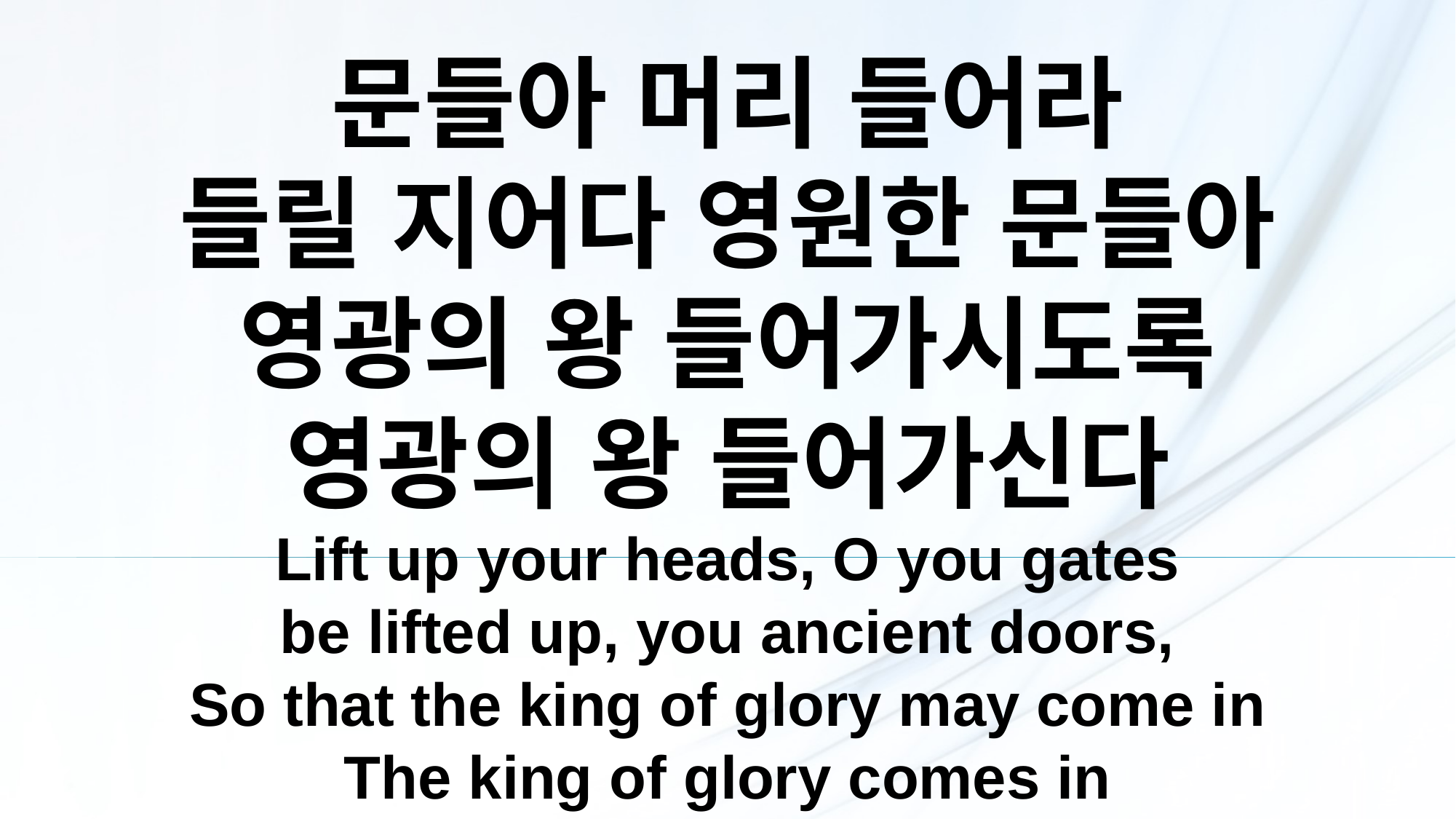

# 문들아 머리 들어라 들릴 지어다 영원한 문들아 영광의 왕 들어가시도록 영광의 왕 들어가신다 Lift up your heads, O you gates be lifted up, you ancient doors, So that the king of glory may come in The king of glory comes in